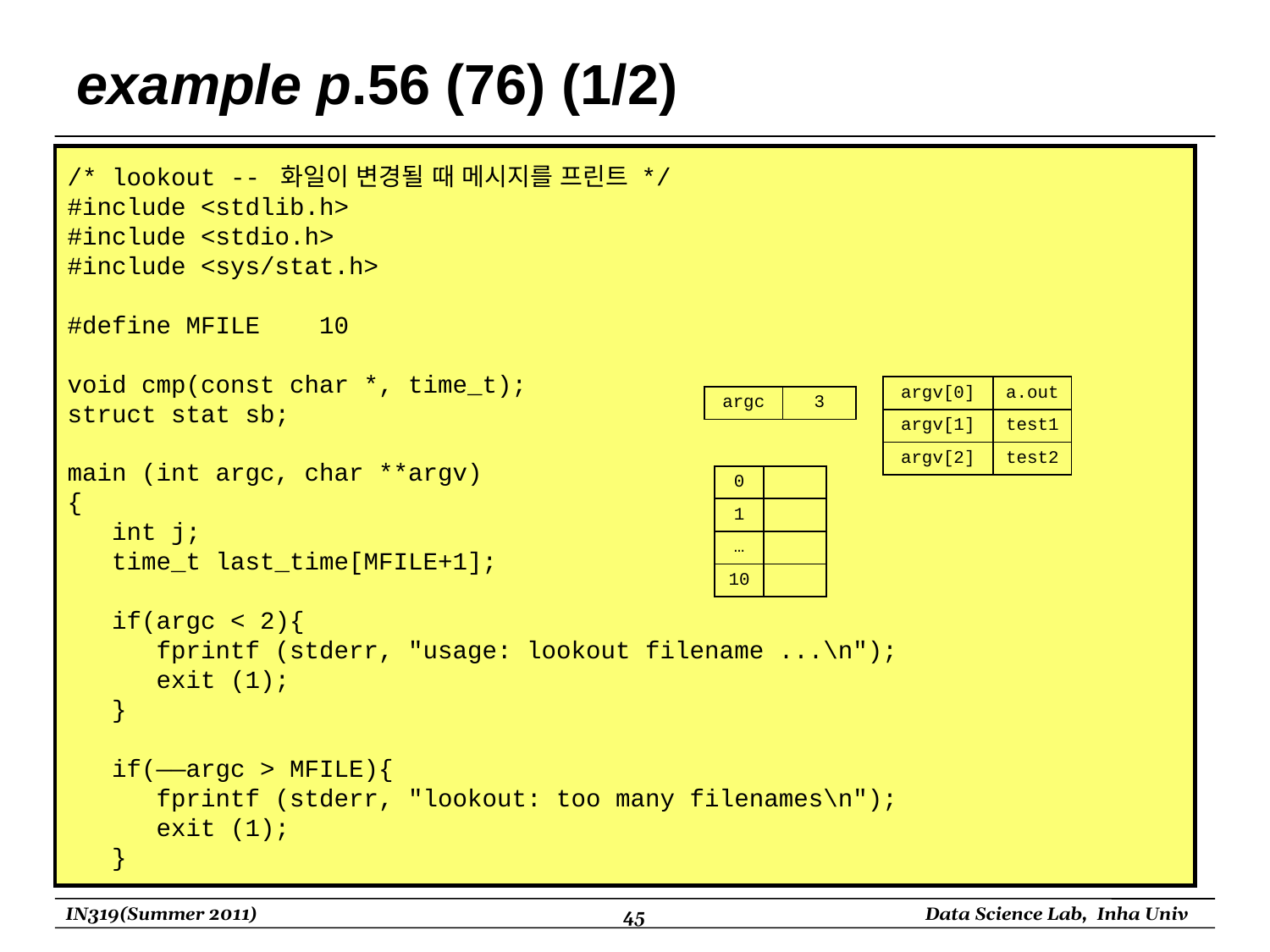

# example p.56 (76) (1/2)
/* lookout -- 화일이 변경될 때 메시지를 프린트 */
#include <stdlib.h>
#include <stdio.h>
#include <sys/stat.h>

#define MFILE    10

void cmp(const char *, time_t);
struct stat sb;

main (int argc, char **argv)
{
   int j;
   time_t last_time[MFILE+1];

   if(argc < 2){
      fprintf (stderr, "usage: lookout filename ...\n");
      exit (1);
   }

   if(――argc > MFILE){
      fprintf (stderr, "lookout: too many filenames\n");
      exit (1);
   }

| argv[0] | a.out |
| --- | --- |
| argv[1] | test1 |
| argv[2] | test2 |
| argc | 3 |
| --- | --- |
| 0 |  |
| --- | --- |
| 1 |  |
| … |  |
| 10 |  |
45